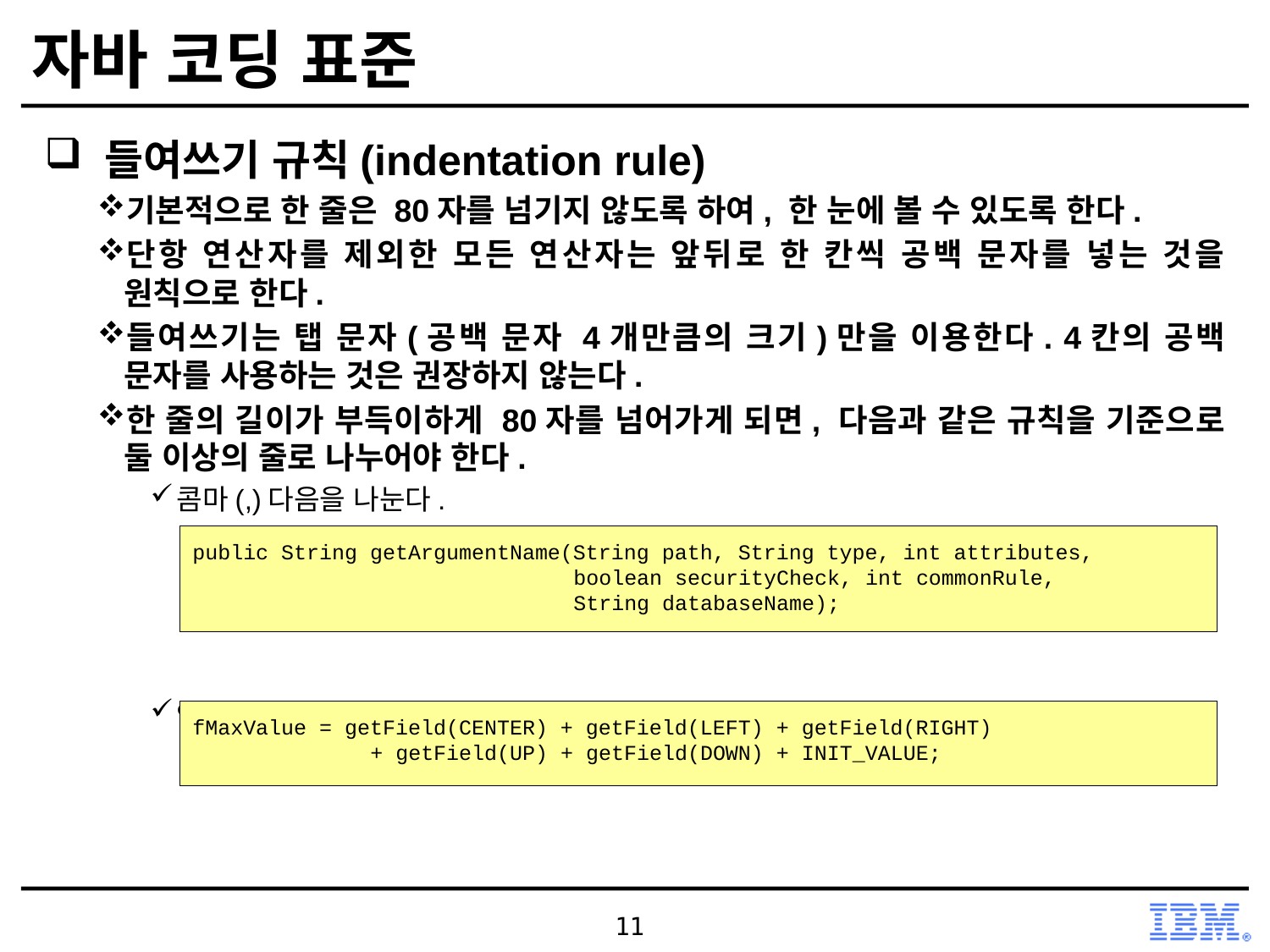

# 자바 코딩 표준
 들여쓰기 규칙(indentation rule)
기본적으로 한 줄은 80자를 넘기지 않도록 하여, 한 눈에 볼 수 있도록 한다.
단항 연산자를 제외한 모든 연산자는 앞뒤로 한 칸씩 공백 문자를 넣는 것을 원칙으로 한다.
들여쓰기는 탭 문자(공백 문자 4개만큼의 크기)만을 이용한다. 4칸의 공백 문자를 사용하는 것은 권장하지 않는다.
한 줄의 길이가 부득이하게 80자를 넘어가게 되면, 다음과 같은 규칙을 기준으로 둘 이상의 줄로 나누어야 한다.
콤마(,)다음을 나눈다.

연산자(+,-,/,*,||,|,&&,&) 앞에서 나눈다.

public String getArgumentName(String path, String type, int attributes,
                              boolean securityCheck, int commonRule,
                              String databaseName);
fMaxValue = getField(CENTER) + getField(LEFT) + getField(RIGHT)
	    + getField(UP) + getField(DOWN) + INIT_VALUE;

11